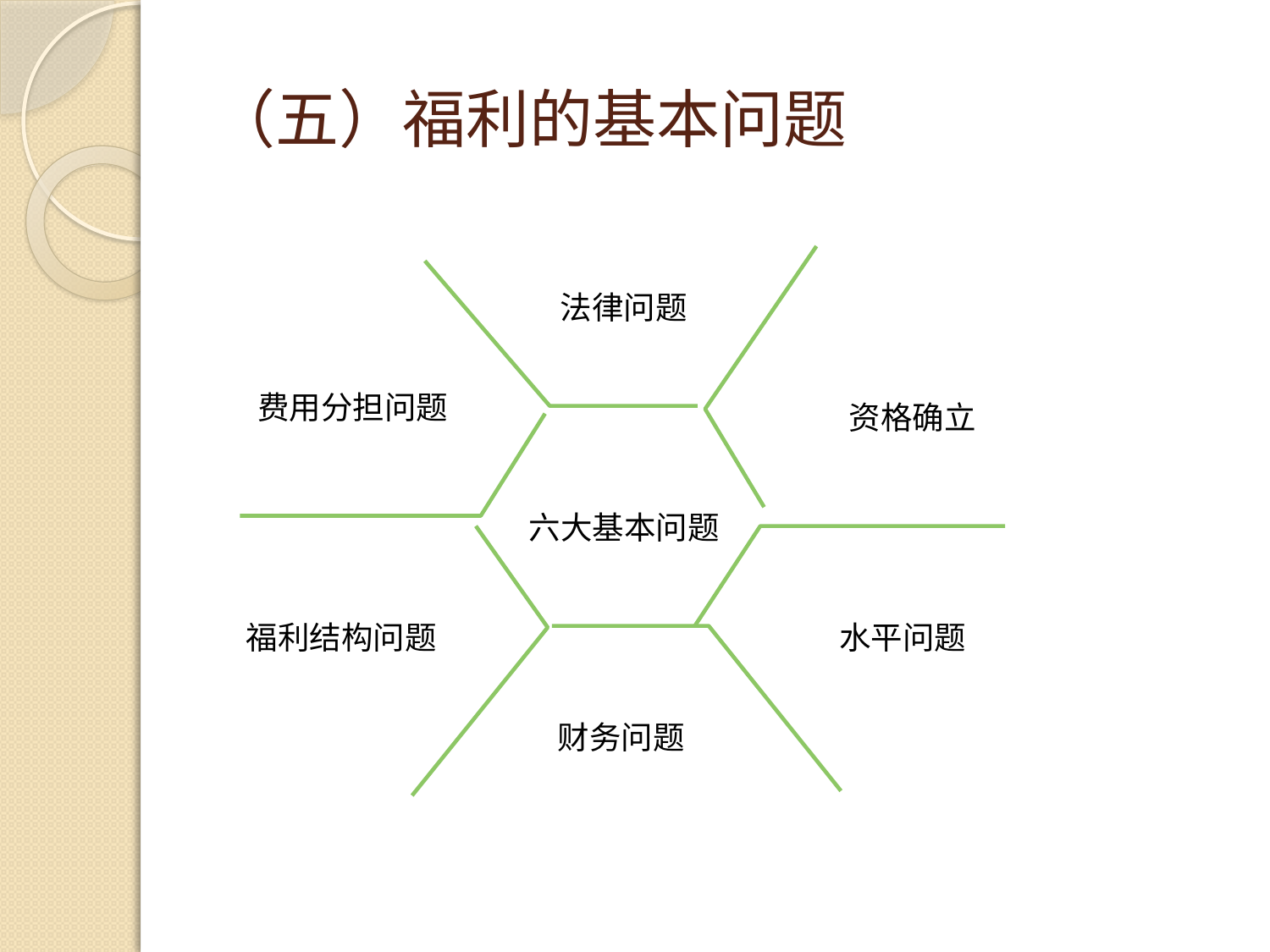

# （五）福利的基本问题

法律问题
费用分担问题
资格确立

六大基本问题

福利结构问题
水平问题

财务问题
14